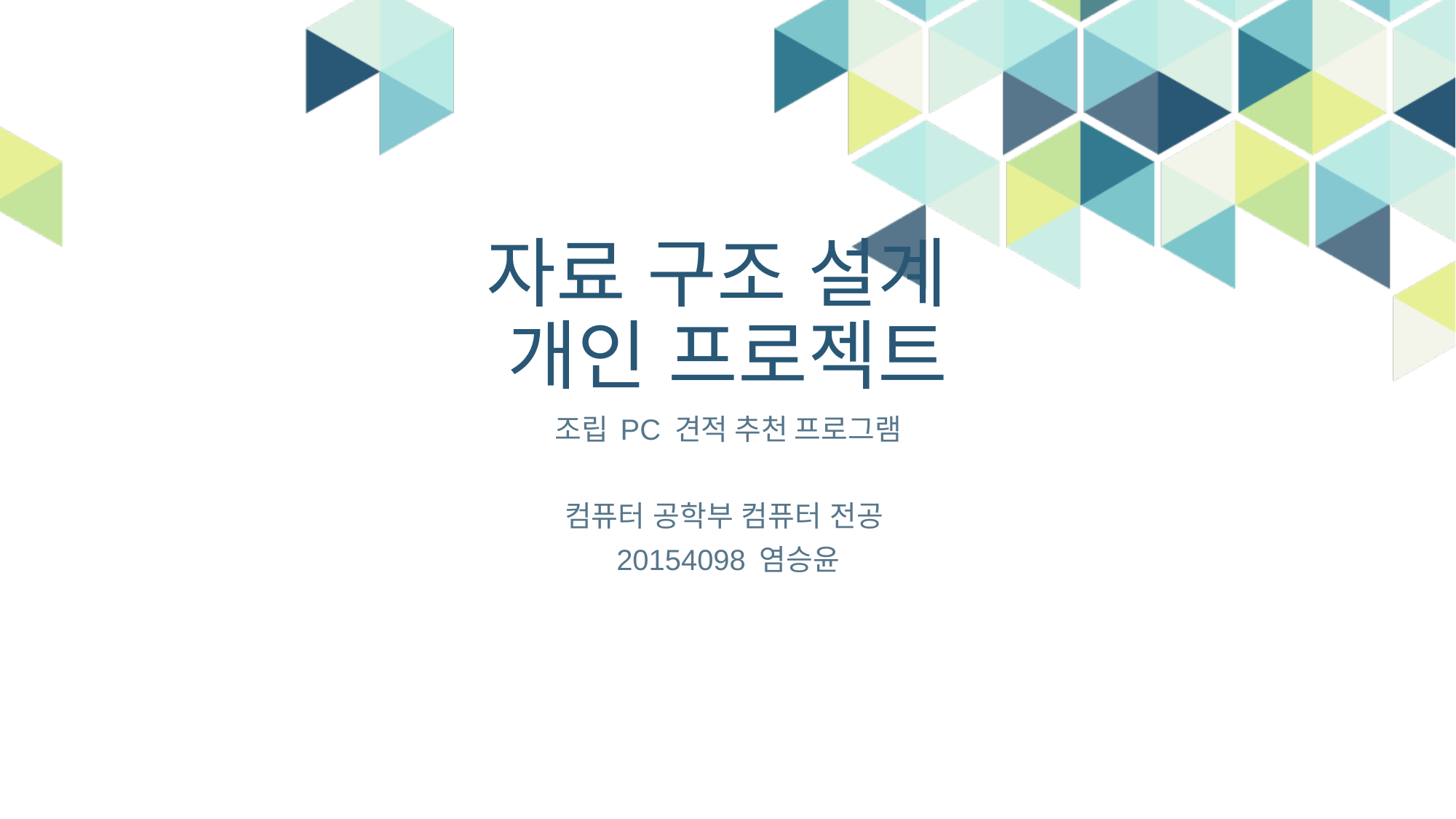

# 자료 구조 설계 개인 프로젝트
조립 PC 견적 추천 프로그램

컴퓨터 공학부 컴퓨터 전공
20154098 염승윤